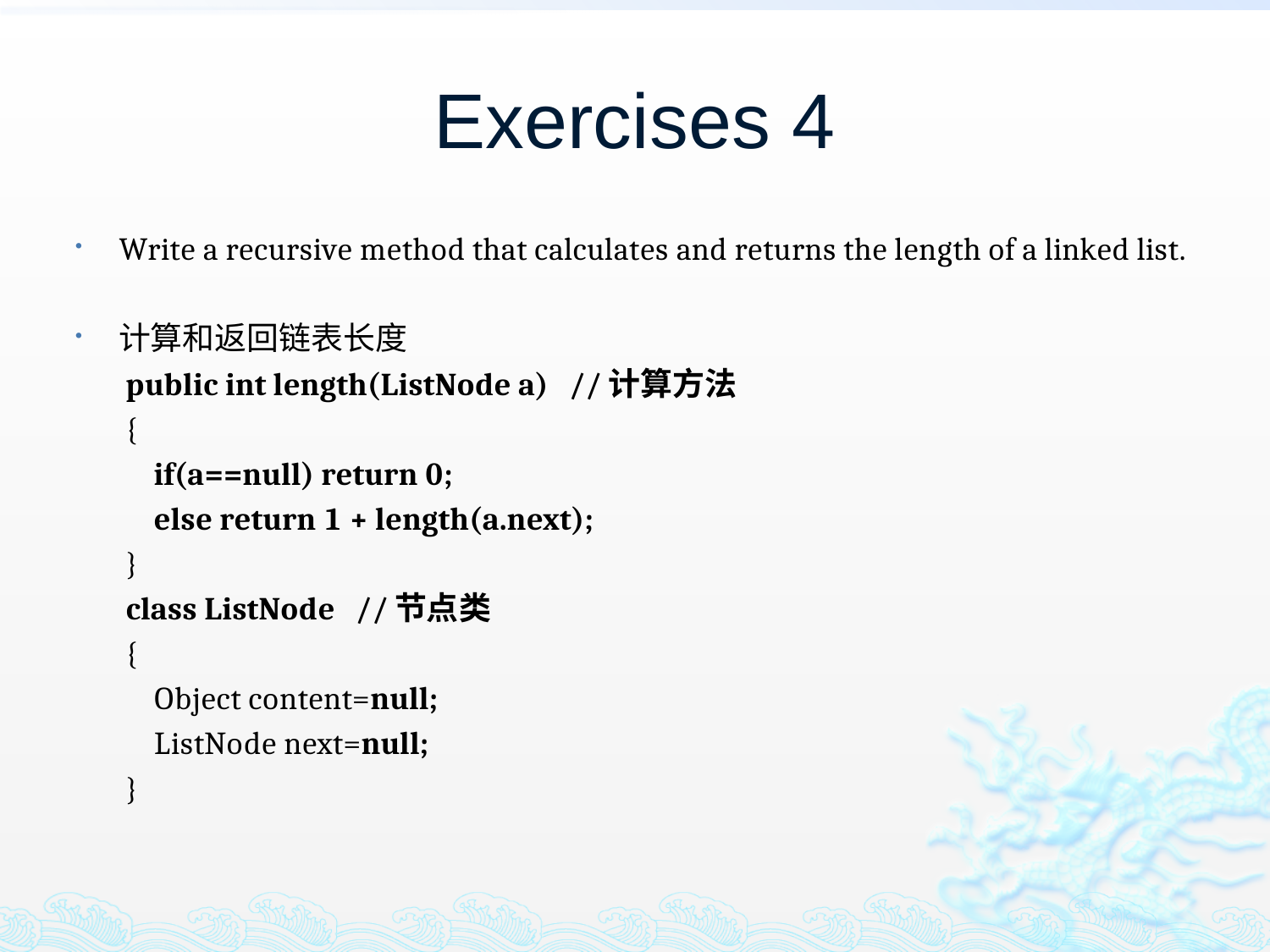

# Exercises 4
Write a recursive method that calculates and returns the length of a linked list.

计算和返回链表长度
public int length(ListNode a)   //计算方法
{
    if(a==null) return 0;
    else return 1 + length(a.next);
}
class ListNode   //节点类
{
    Object content=null;
    ListNode next=null;
}